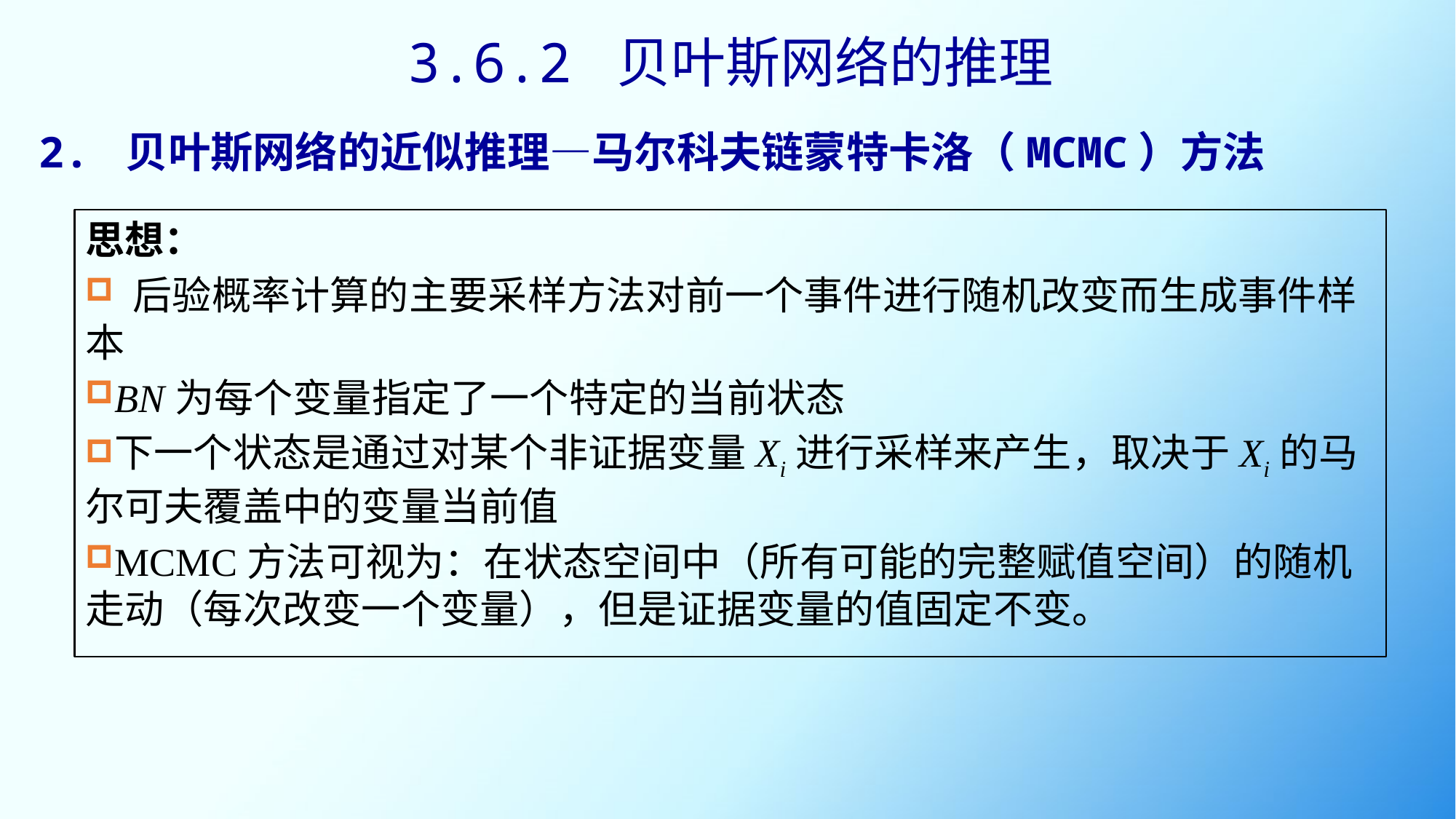

3.6.2 贝叶斯网络的推理
2. 贝叶斯网络的近似推理—马尔科夫链蒙特卡洛（MCMC）方法
思想：
 后验概率计算的主要采样方法对前一个事件进行随机改变而生成事件样本
BN为每个变量指定了一个特定的当前状态
下一个状态是通过对某个非证据变量Xi进行采样来产生，取决于Xi的马尔可夫覆盖中的变量当前值
MCMC方法可视为：在状态空间中（所有可能的完整赋值空间）的随机走动（每次改变一个变量），但是证据变量的值固定不变。